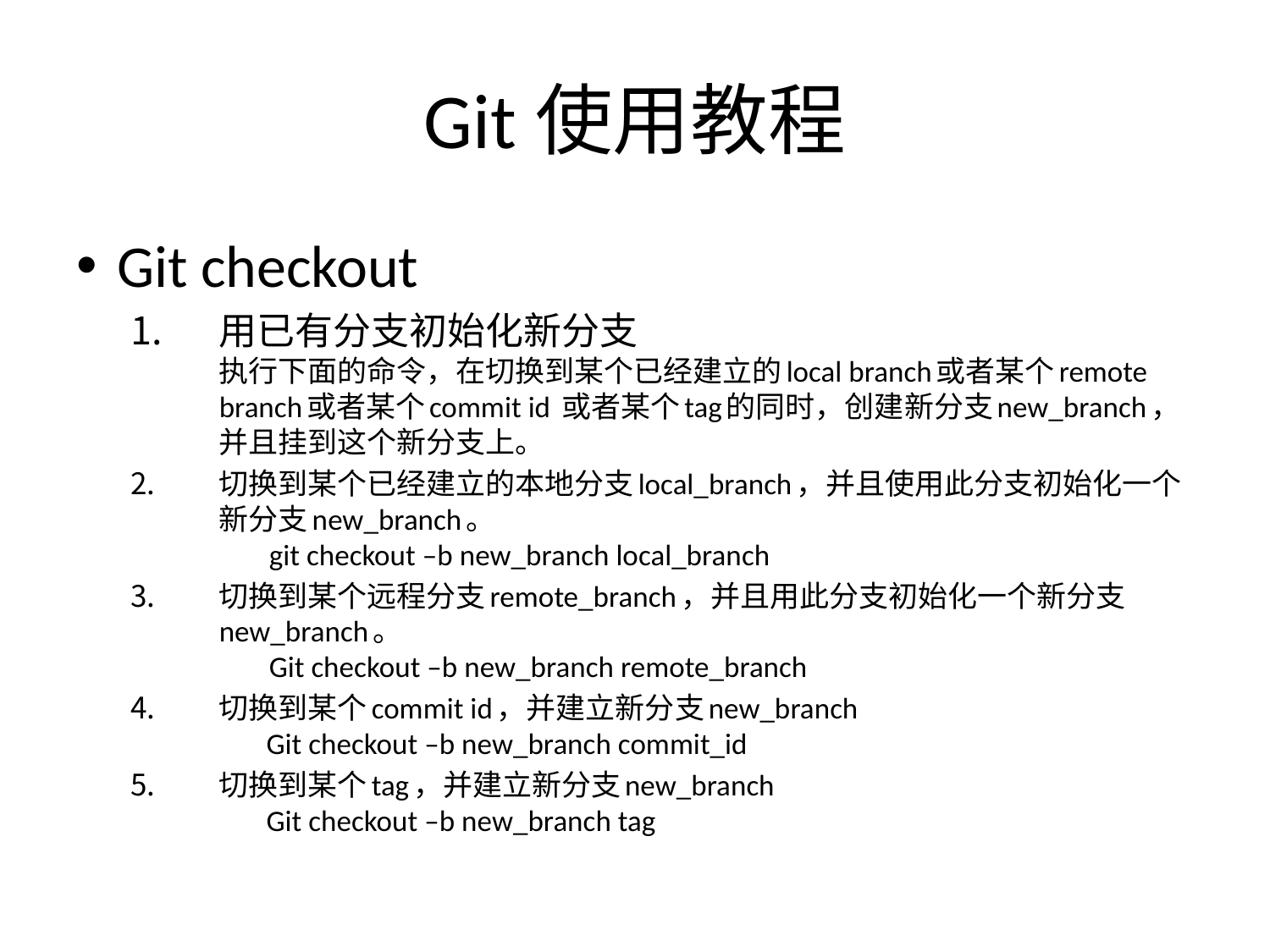

# Git使用教程
Git checkout
用已有分支初始化新分支 
执行下面的命令，在切换到某个已经建立的local branch或者某个remote branch或者某个commit id 或者某个tag的同时，创建新分支new_branch，并且挂到这个新分支上。
切换到某个已经建立的本地分支local_branch，并且使用此分支初始化一个新分支new_branch。 
       git checkout –b new_branch local_branch
切换到某个远程分支remote_branch，并且用此分支初始化一个新分支new_branch。 
       Git checkout –b new_branch remote_branch
切换到某个commit id，并建立新分支new_branch 
       Git checkout –b new_branch commit_id
切换到某个tag，并建立新分支new_branch 
       Git checkout –b new_branch tag